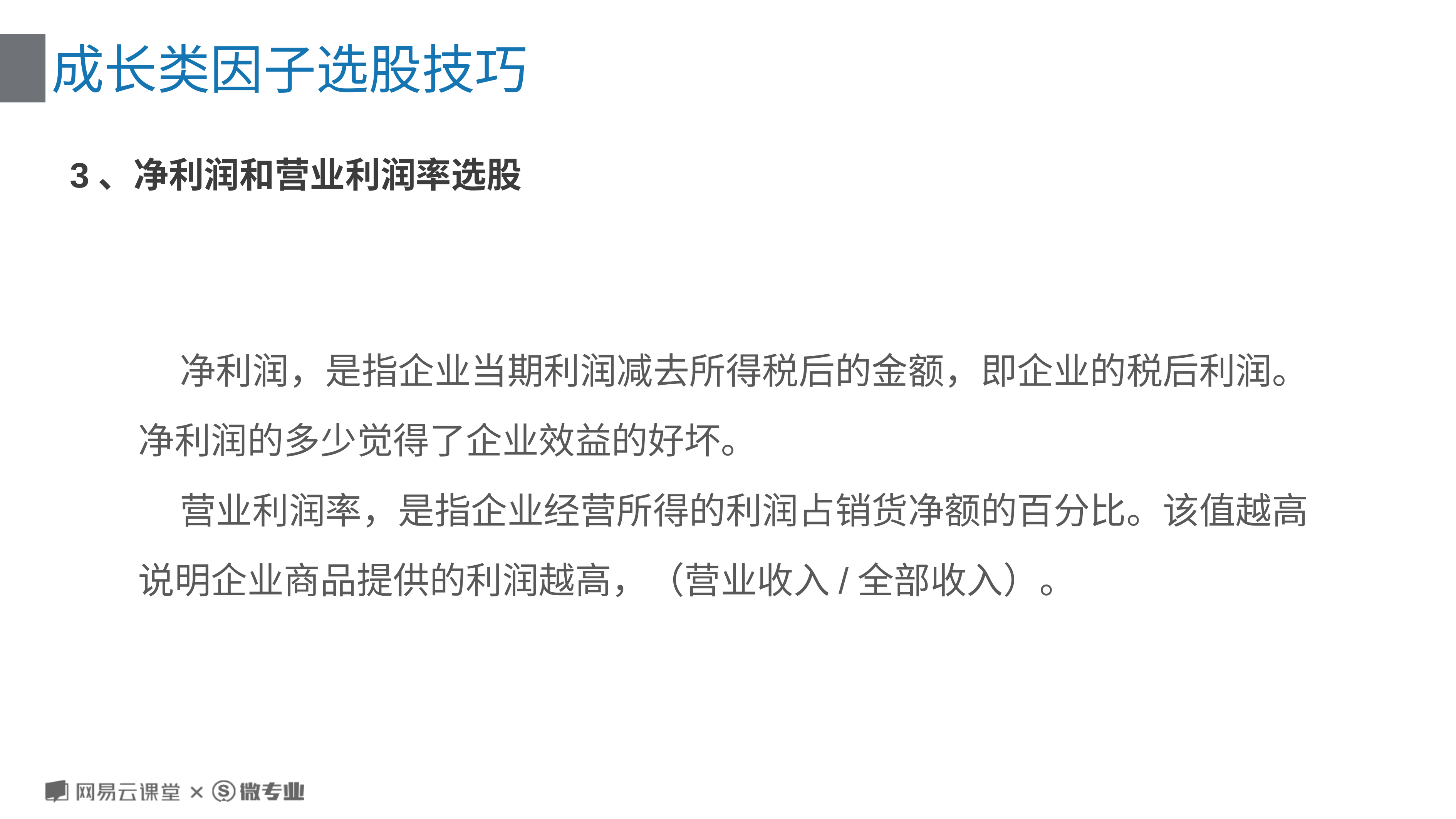

# 成长类因子选股技巧
3、净利润和营业利润率选股
    净利润，是指企业当期利润减去所得税后的金额，即企业的税后利润。净利润的多少觉得了企业效益的好坏。
    营业利润率，是指企业经营所得的利润占销货净额的百分比。该值越高说明企业商品提供的利润越高，（营业收入/全部收入）。